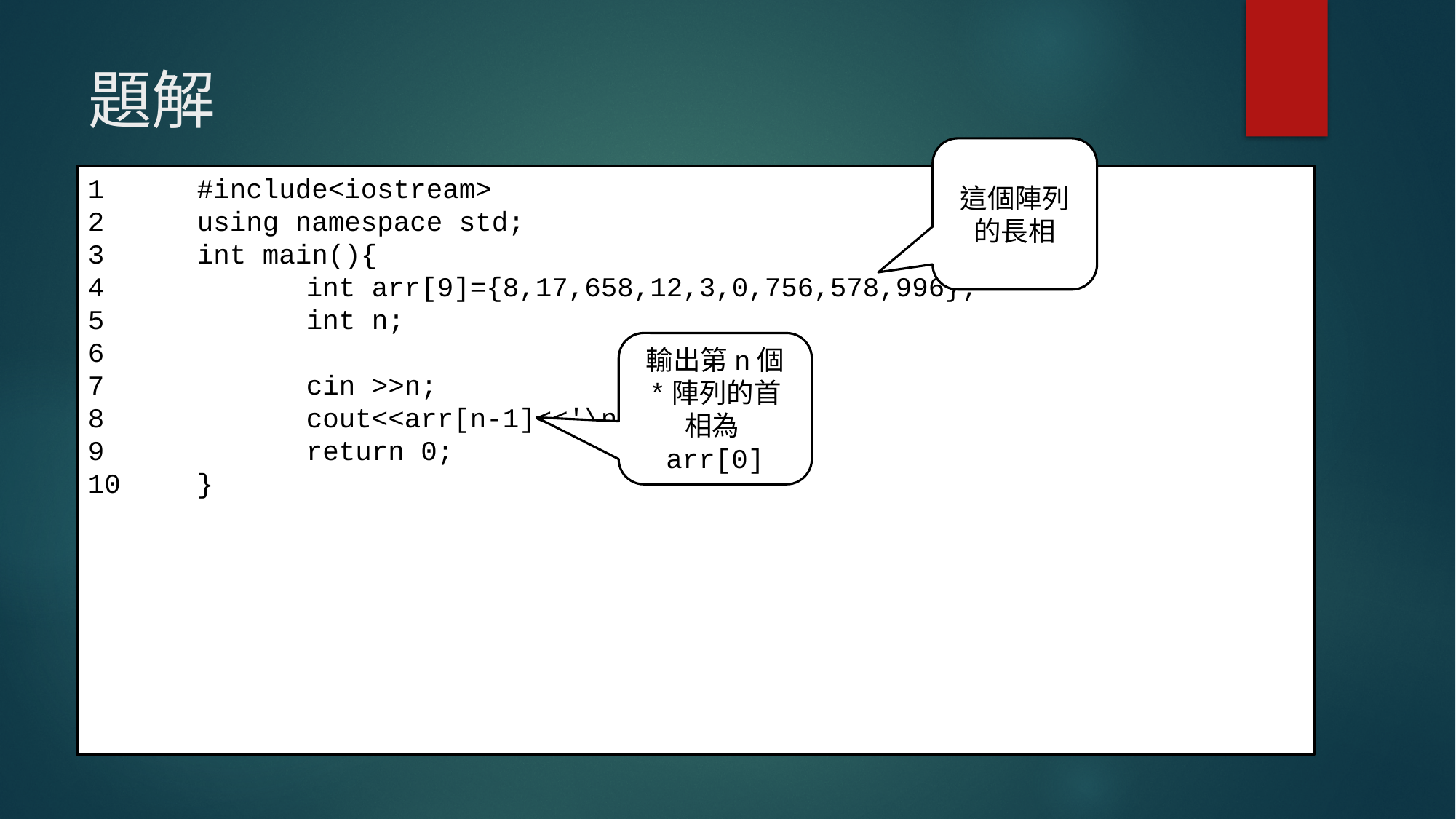

# 題解
這個陣列的長相
1	#include<iostream>
2	using namespace std;
3	int main(){
4		int arr[9]={8,17,658,12,3,0,756,578,996};
5		int n;
6
7		cin >>n;
8		cout<<arr[n-1]<<'\n';
9		return 0;
10	}

輸出第n個
*陣列的首相為arr[0]